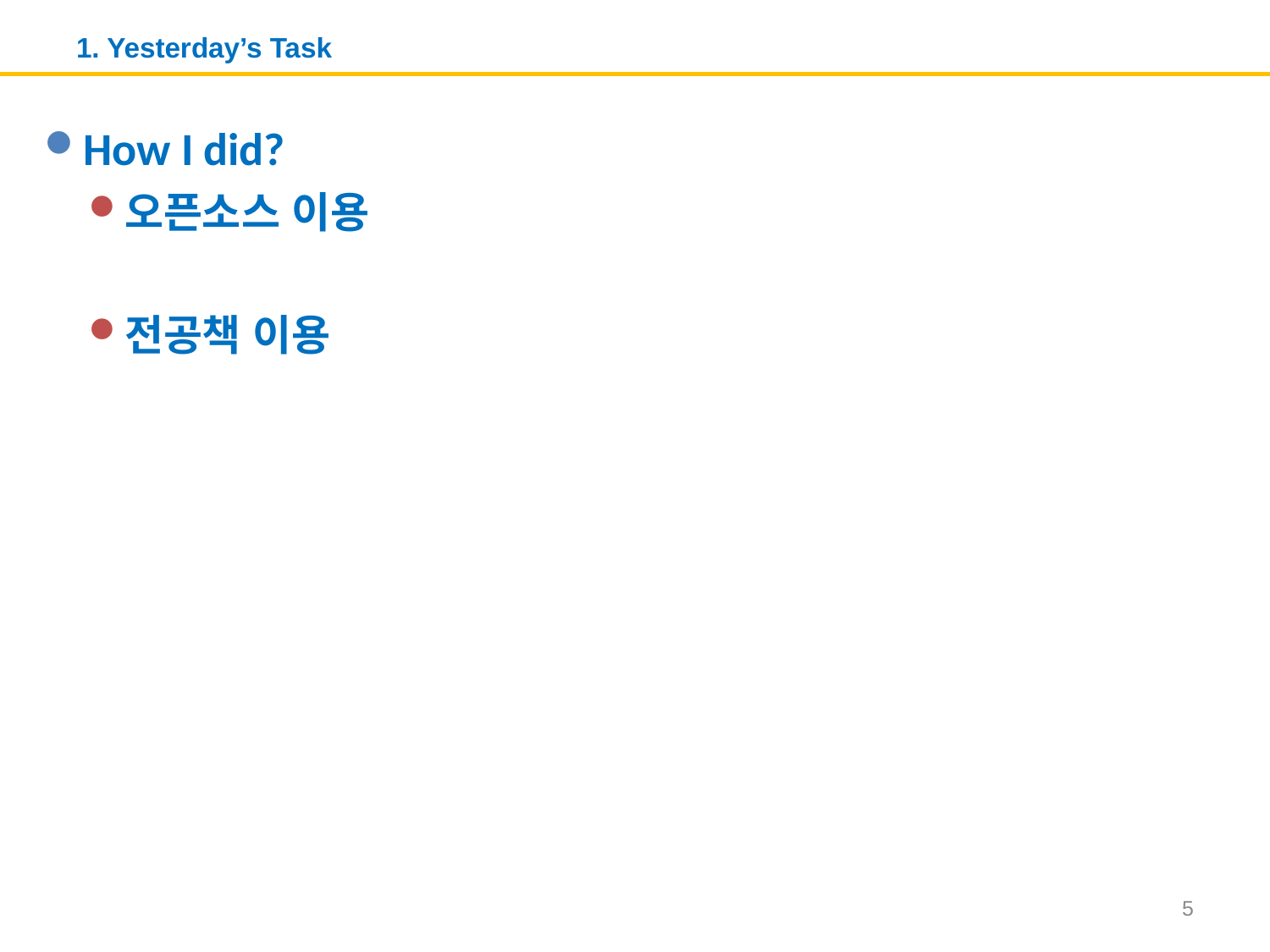

# 1. Yesterday’s Task
How I did?
오픈소스 이용

전공책 이용

5